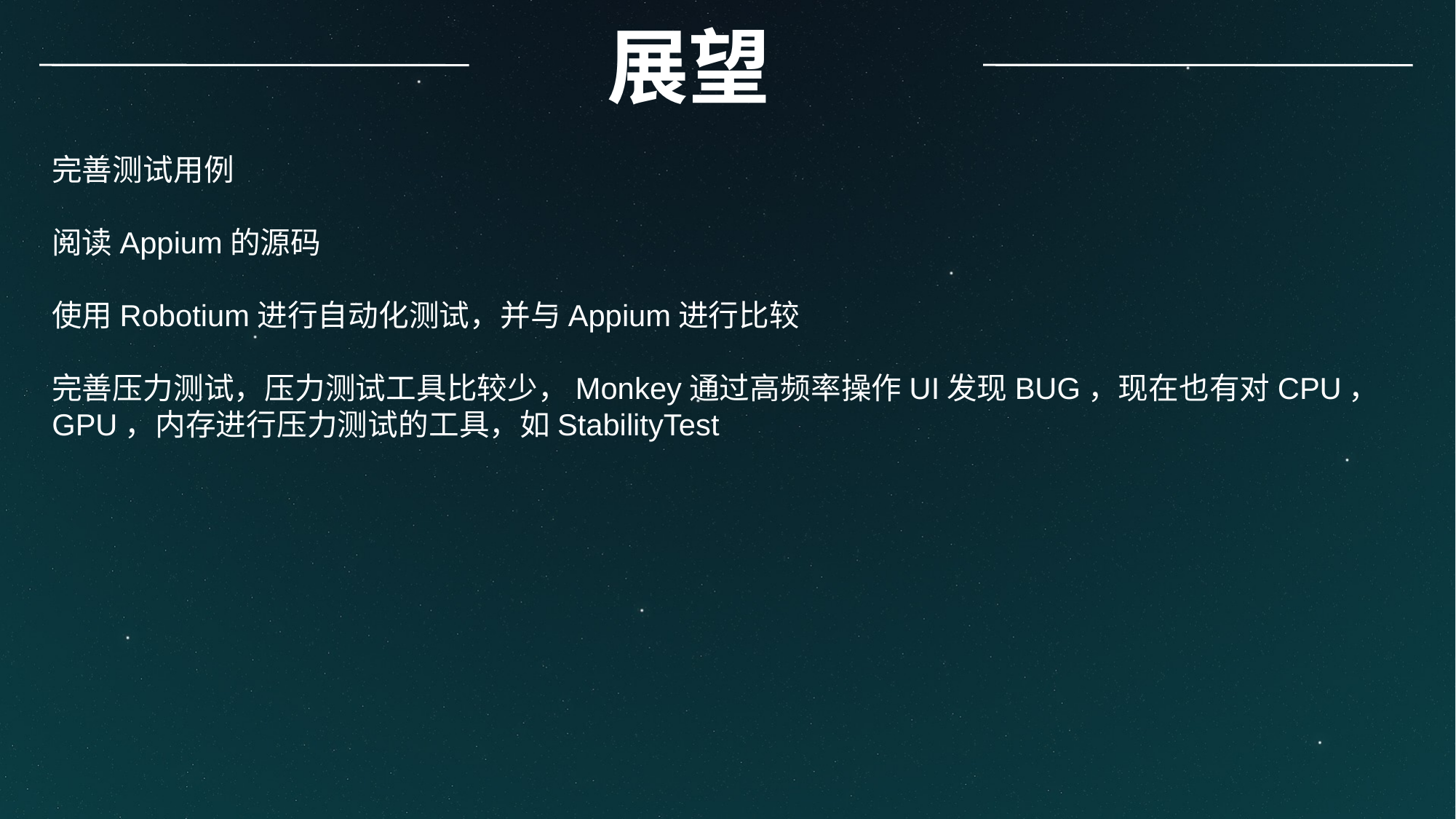

展望
完善测试用例

阅读Appium的源码

使用Robotium进行自动化测试，并与Appium进行比较

完善压力测试，压力测试工具比较少，Monkey通过高频率操作UI发现BUG，现在也有对CPU，GPU，内存进行压力测试的工具，如StabilityTest